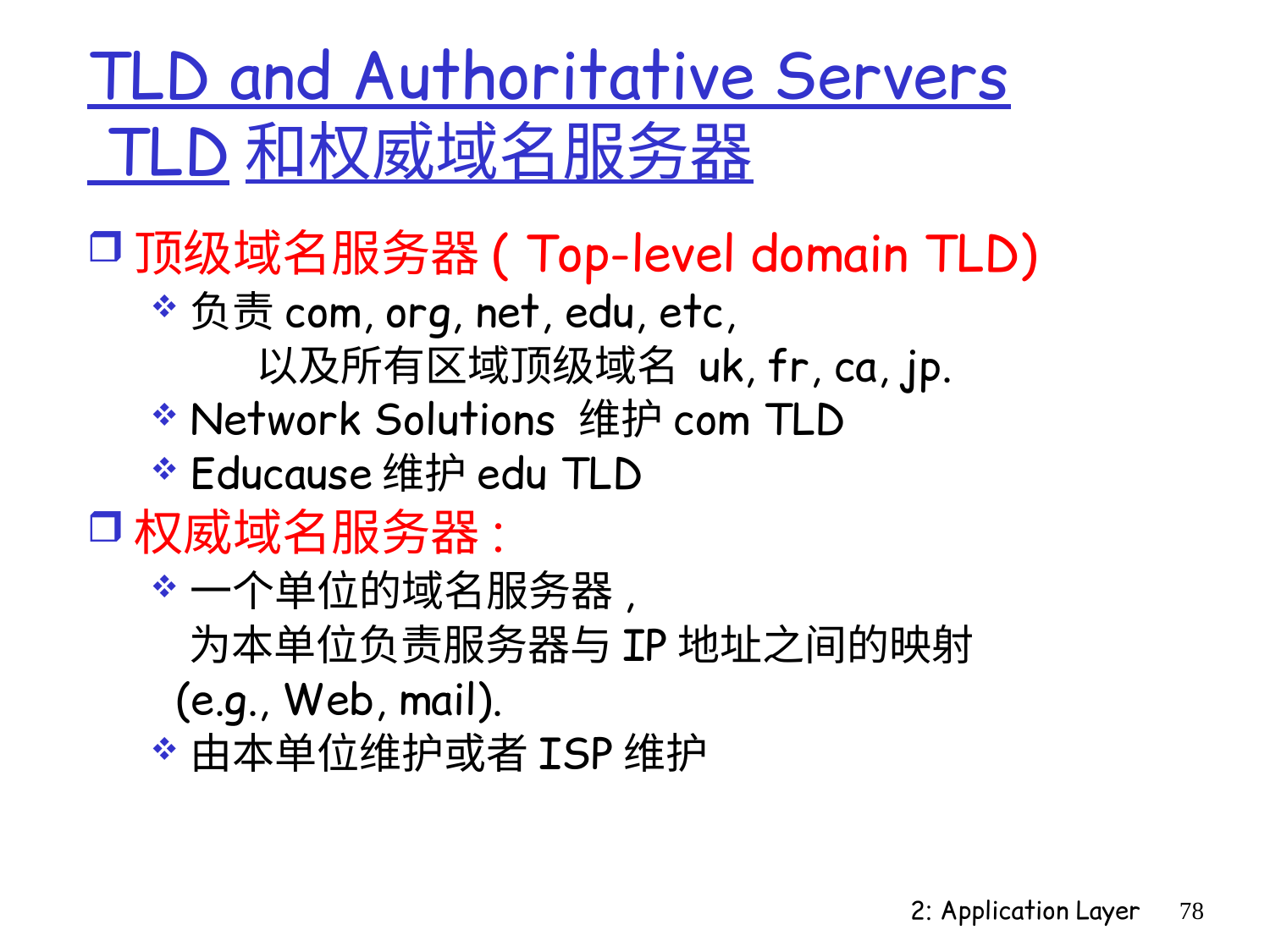

# TLD and Authoritative Servers TLD和权威域名服务器
顶级域名服务器( Top-level domain TLD)
负责com, org, net, edu, etc,
          以及所有区域顶级域名 uk, fr, ca, jp.
Network Solutions 维护com TLD
Educause维护edu TLD
权威域名服务器:
一个单位的域名服务器,
   为本单位负责服务器与IP地址之间的映射
  (e.g., Web, mail).
由本单位维护或者ISP维护

2: Application Layer
78